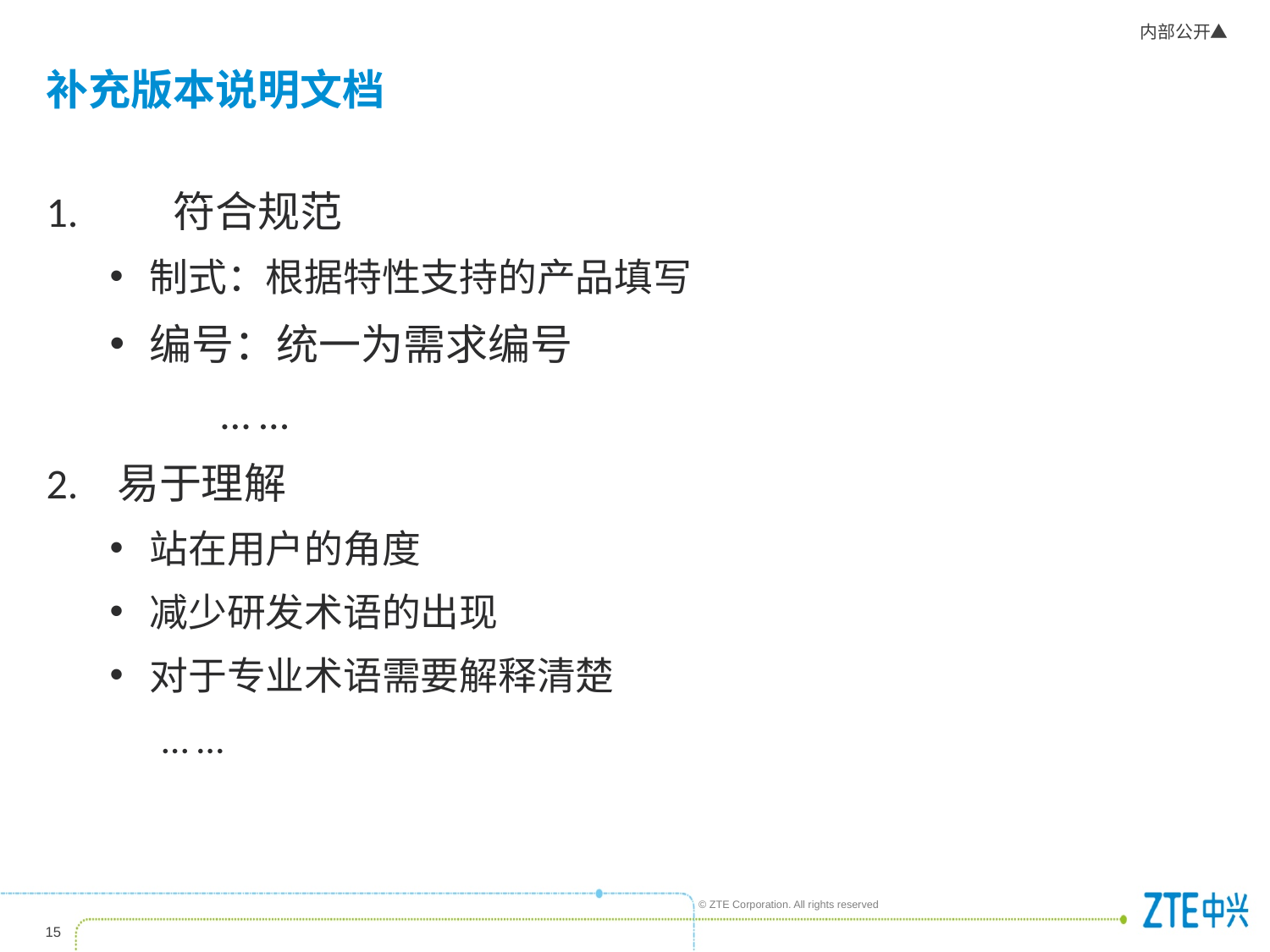

# 补充版本说明文档
1.	符合规范
制式：根据特性支持的产品填写
编号：统一为需求编号
	     … …
2.   易于理解
站在用户的角度
减少研发术语的出现
对于专业术语需要解释清楚
      … …